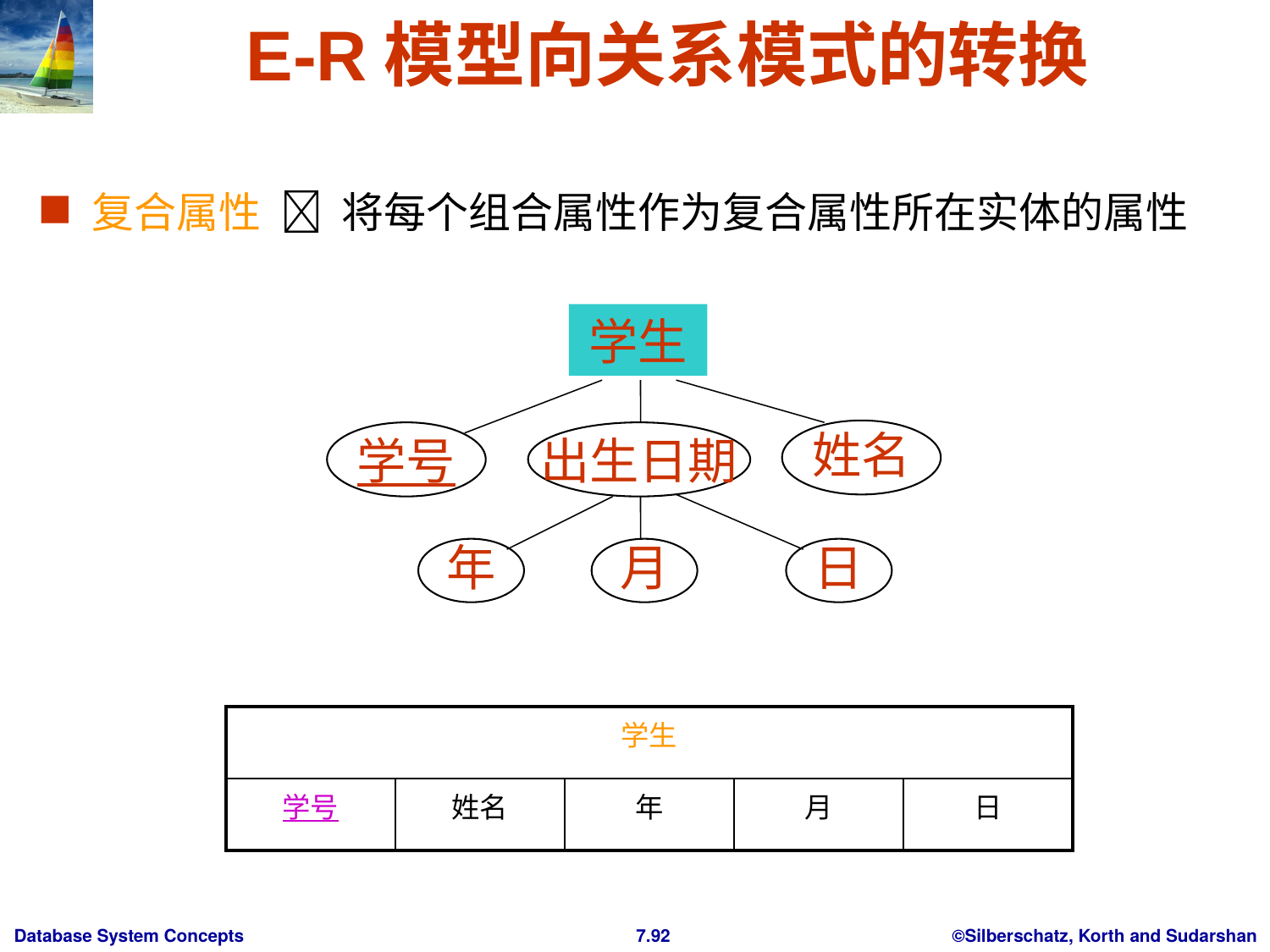

# E-R模型向关系模式的转换
复合属性  →  将每个组合属性作为复合属性所在实体的属性
学生

姓名
学号
出生日期

年
月
日
| 学生 |  |  |  |  |
| --- | --- | --- | --- | --- |
| 学号 | 姓名 | 年 | 月 | 日 |